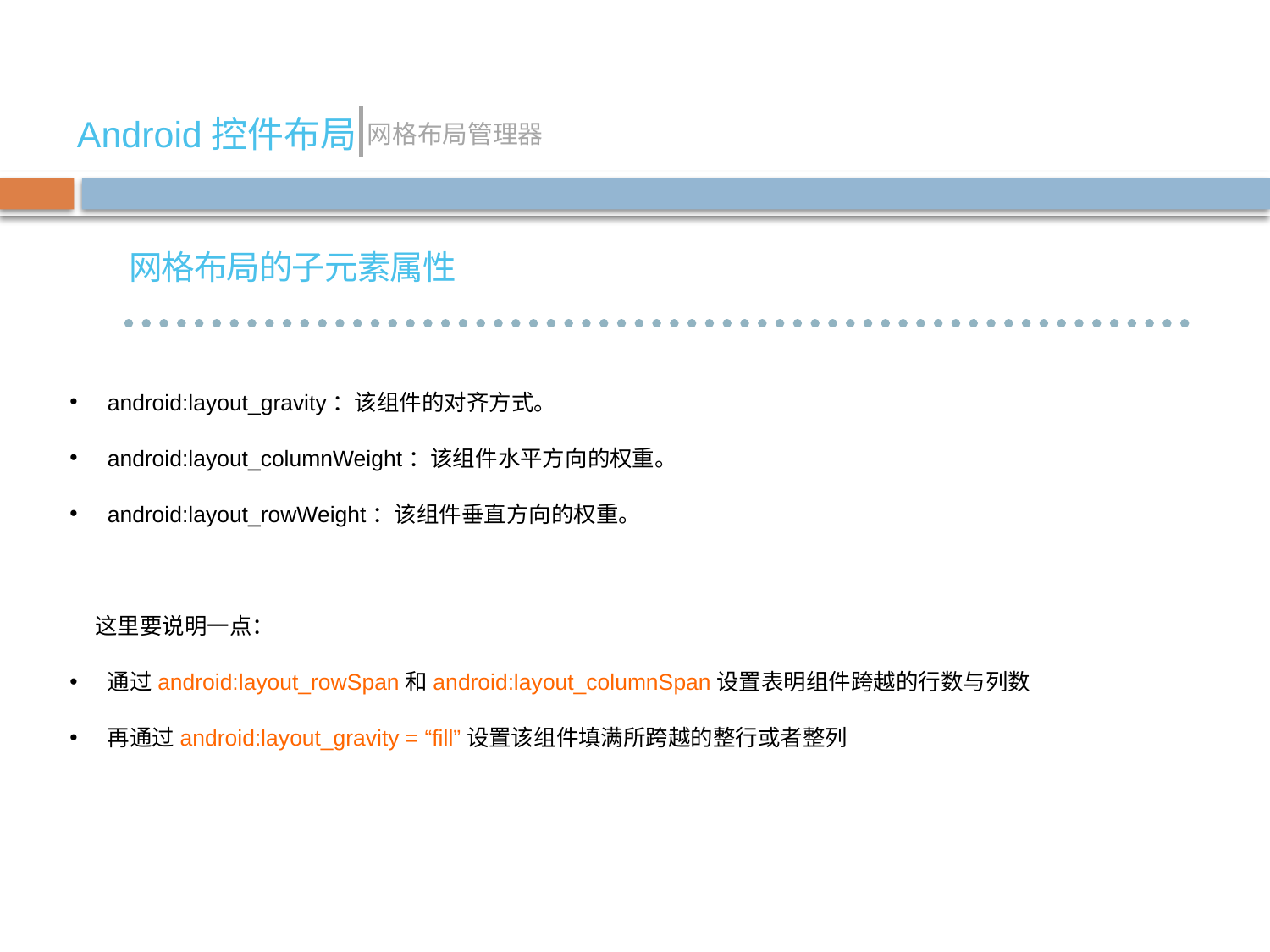

Android控件布局
网格布局管理器
网格布局的子元素属性
android:layout_gravity：该组件的对齐方式。
android:layout_columnWeight：该组件水平方向的权重。
android:layout_rowWeight：该组件垂直方向的权重。

    这里要说明一点：
通过android:layout_rowSpan和android:layout_columnSpan设置表明组件跨越的行数与列数
再通过android:layout_gravity = “fill”设置该组件填满所跨越的整行或者整列